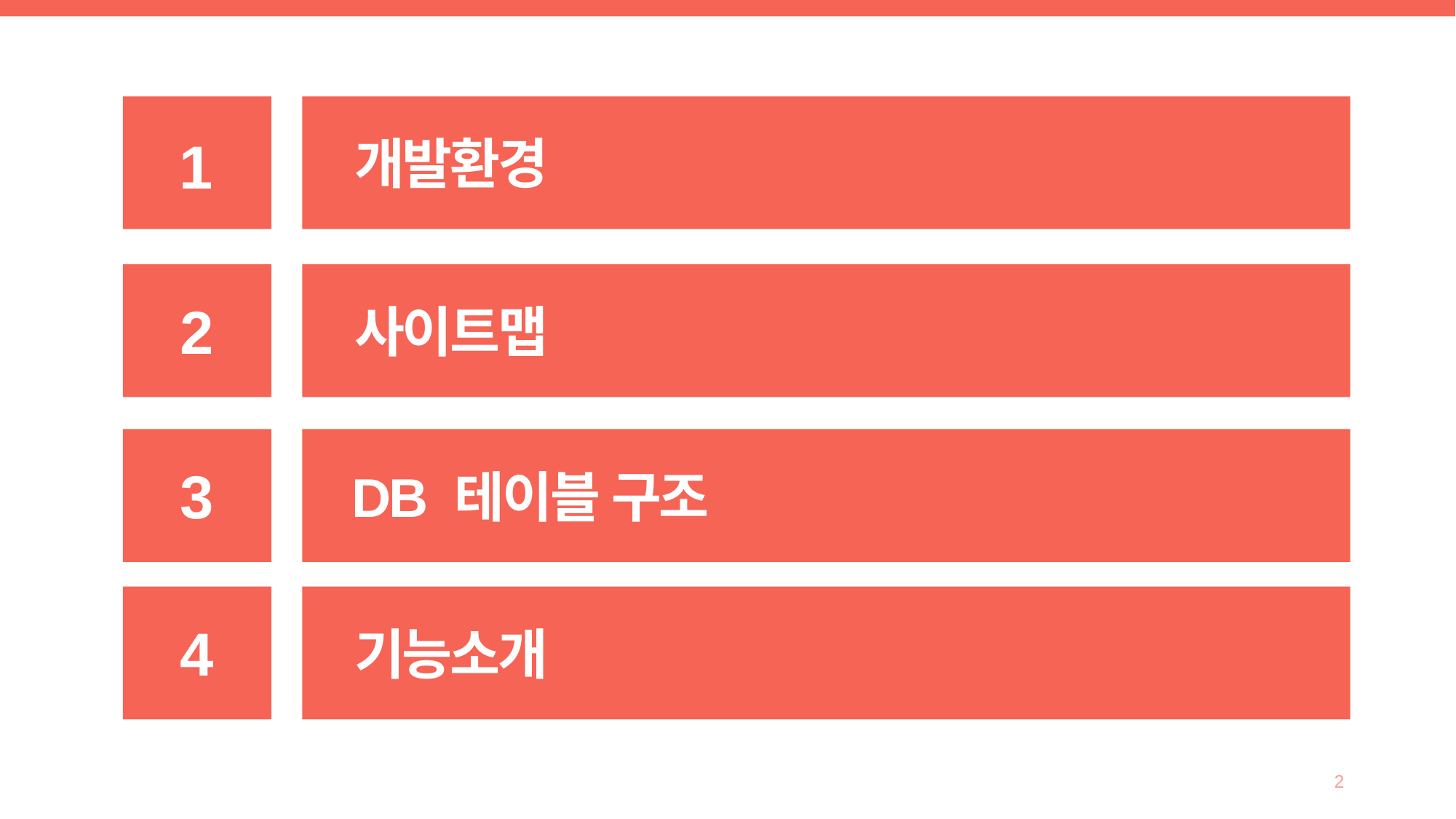

1
개발환경

2
사이트맵

3
DB 테이블 구조

4
기능소개
2